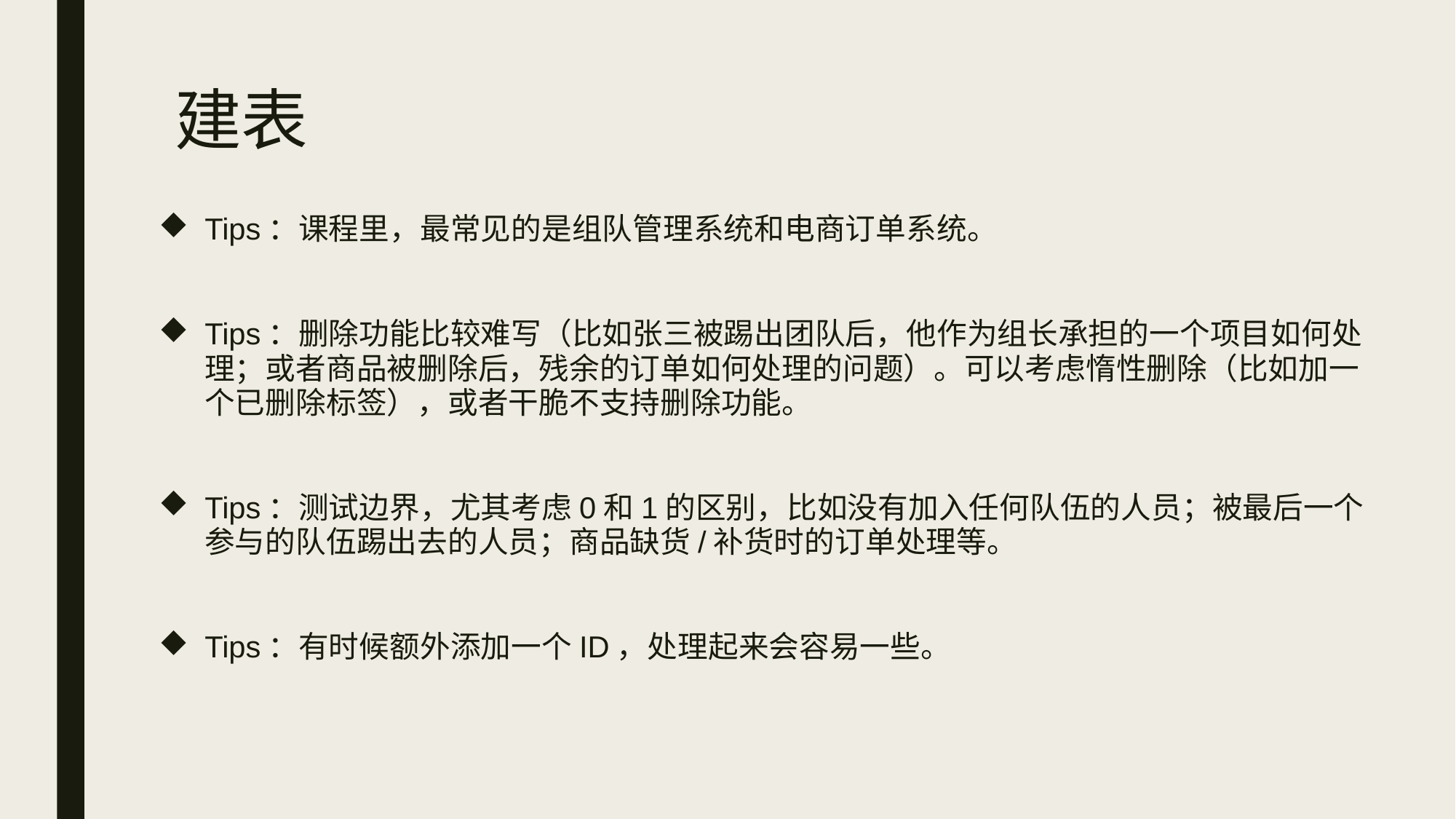

# 建表
Tips：课程里，最常见的是组队管理系统和电商订单系统。

Tips：删除功能比较难写（比如张三被踢出团队后，他作为组长承担的一个项目如何处理；或者商品被删除后，残余的订单如何处理的问题）。可以考虑惰性删除（比如加一个已删除标签），或者干脆不支持删除功能。

Tips：测试边界，尤其考虑0和1的区别，比如没有加入任何队伍的人员；被最后一个参与的队伍踢出去的人员；商品缺货/补货时的订单处理等。

Tips：有时候额外添加一个ID，处理起来会容易一些。